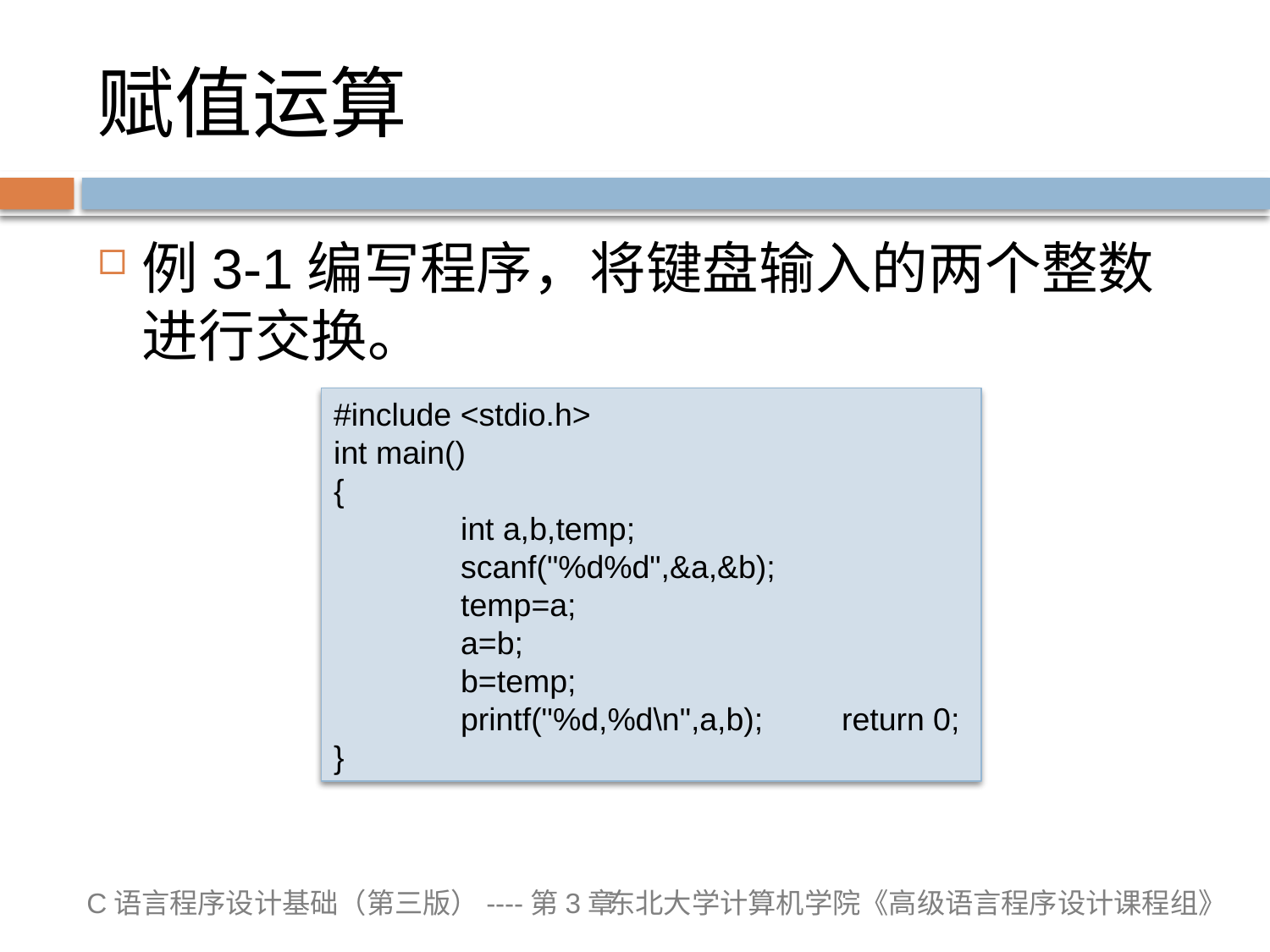

# 赋值运算
例3-1编写程序，将键盘输入的两个整数进行交换。
#include <stdio.h>
int main()
{
	int a,b,temp;
	scanf("%d%d",&a,&b);
	temp=a;
	a=b;
	b=temp;
	printf("%d,%d\n",a,b);      	return 0;
}